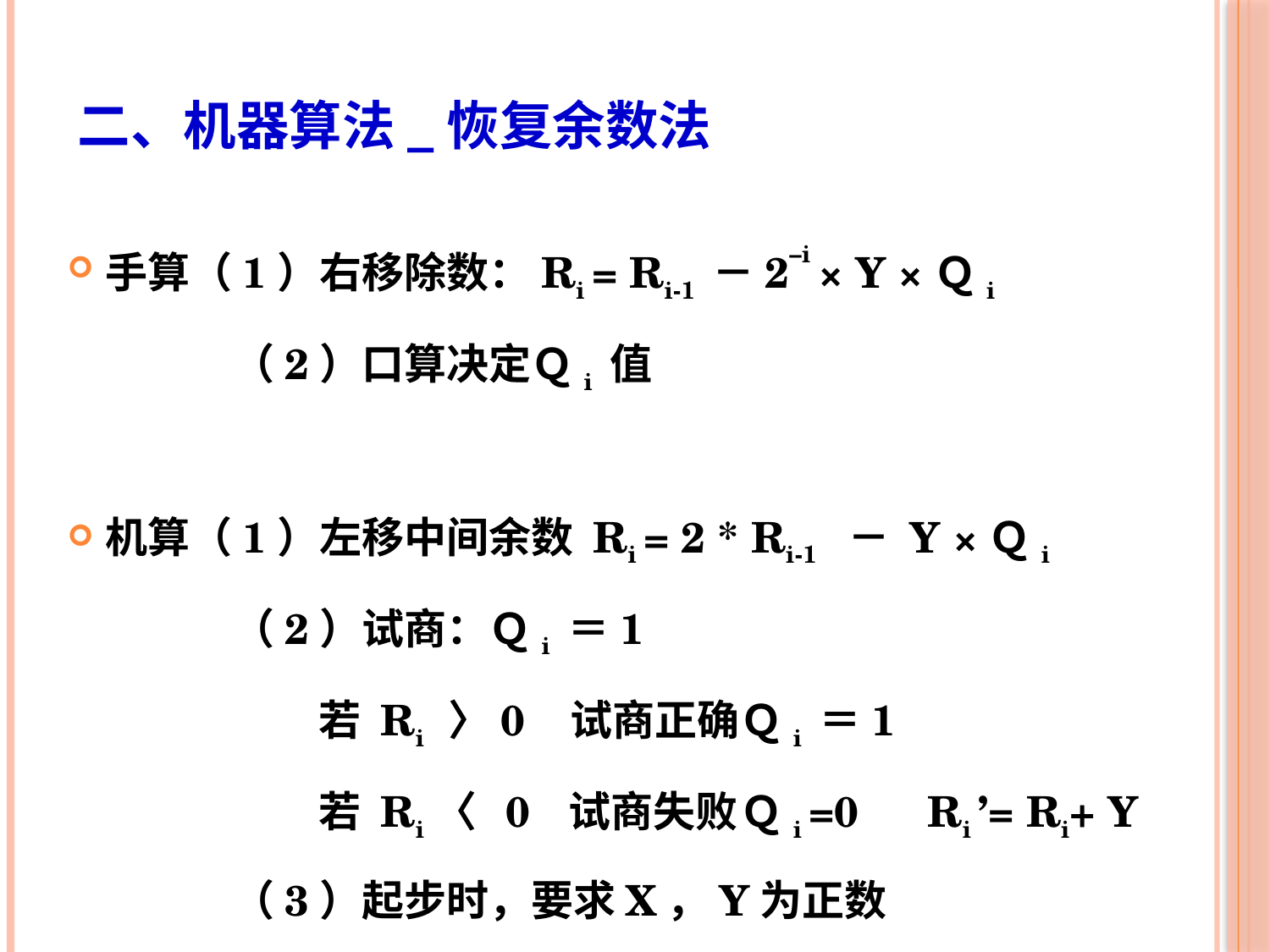

# 二、机器算法_恢复余数法
手算（1）右移除数：Ri = Ri-1 －2–i × Y ×Ｑi
		（2）口算决定Ｑi 值

机算（1）左移中间余数 Ri = 2 * Ri-1   － Y ×Ｑi
		（2）试商：Ｑi ＝1
		        若 Ri  〉0     试商正确	Ｑi ＝1
		        若 Ri〈  0    试商失败	Ｑi =0	     Ri ’= Ri+ Y
		（3）起步时，要求X，Y为正数
		（4）结束时，余数乘以2–n